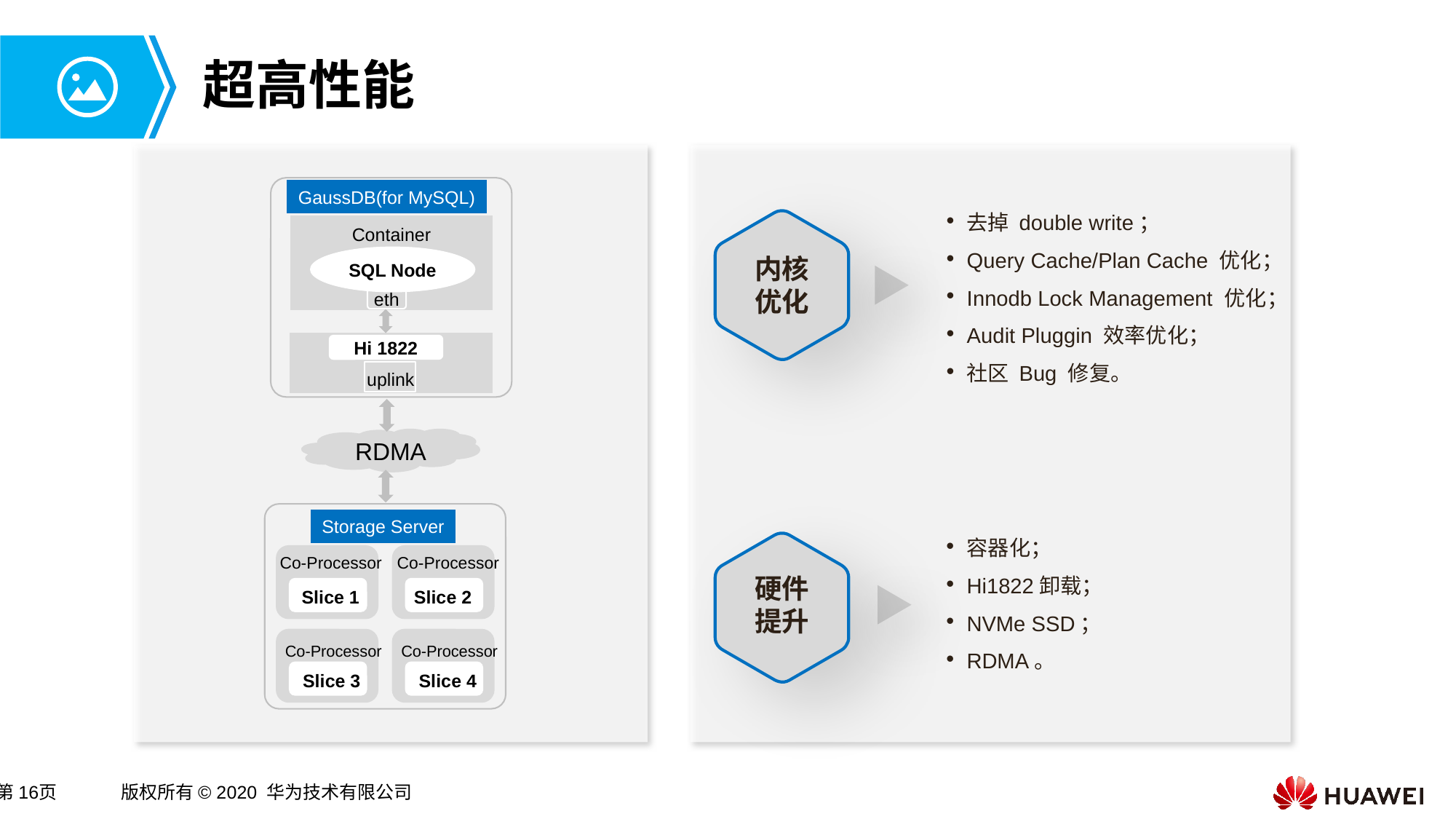

# 超高性能

GaussDB(for MySQL)
去掉 double write；
Query Cache/Plan Cache 优化；
Innodb Lock Management 优化；
Audit Pluggin 效率优化；
社区 Bug 修复。

内核优化

容器化；
Hi1822卸载；
NVMe SSD；
RDMA。

硬件提升

Container

SQL Node
eth

Hi 1822

uplink

RDMA

Storage Server

Co-Processor
Co-Processor

Slice 1
Slice 2

Co-Processor
Co-Processor

Slice 3
Slice 4